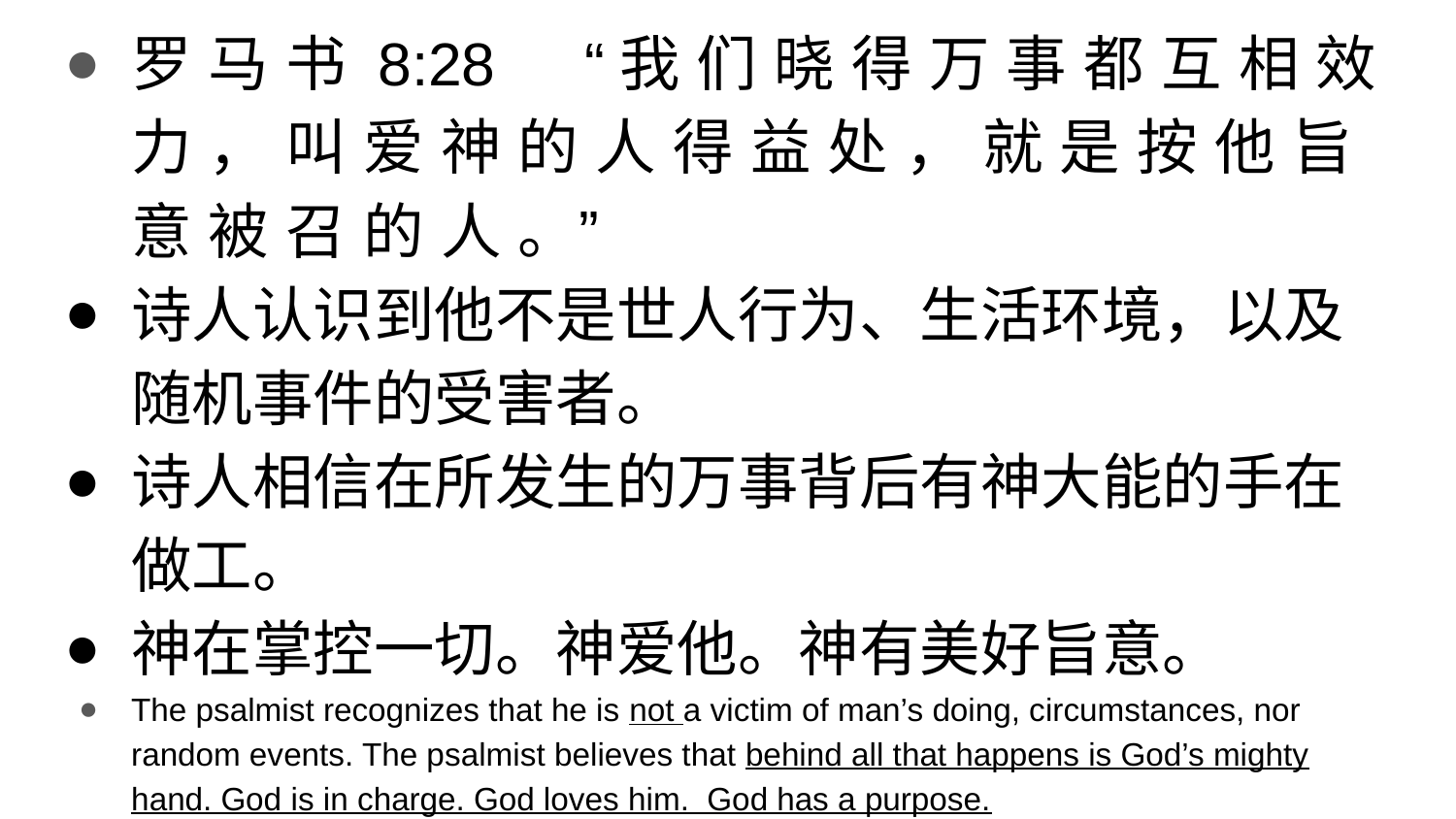

罗 马 书 8:28	 “我 们 晓 得 万 事 都 互 相 效 力 ， 叫 爱 神 的 人 得 益 处 ， 就 是 按 他 旨 意 被 召 的 人 。”
诗人认识到他不是世人行为、生活环境，以及随机事件的受害者。
诗人相信在所发生的万事背后有神大能的手在做工。
神在掌控一切。神爱他。神有美好旨意。
The psalmist recognizes that he is not a victim of man’s doing, circumstances, nor random events. The psalmist believes that behind all that happens is God’s mighty hand. God is in charge. God loves him.  God has a purpose.